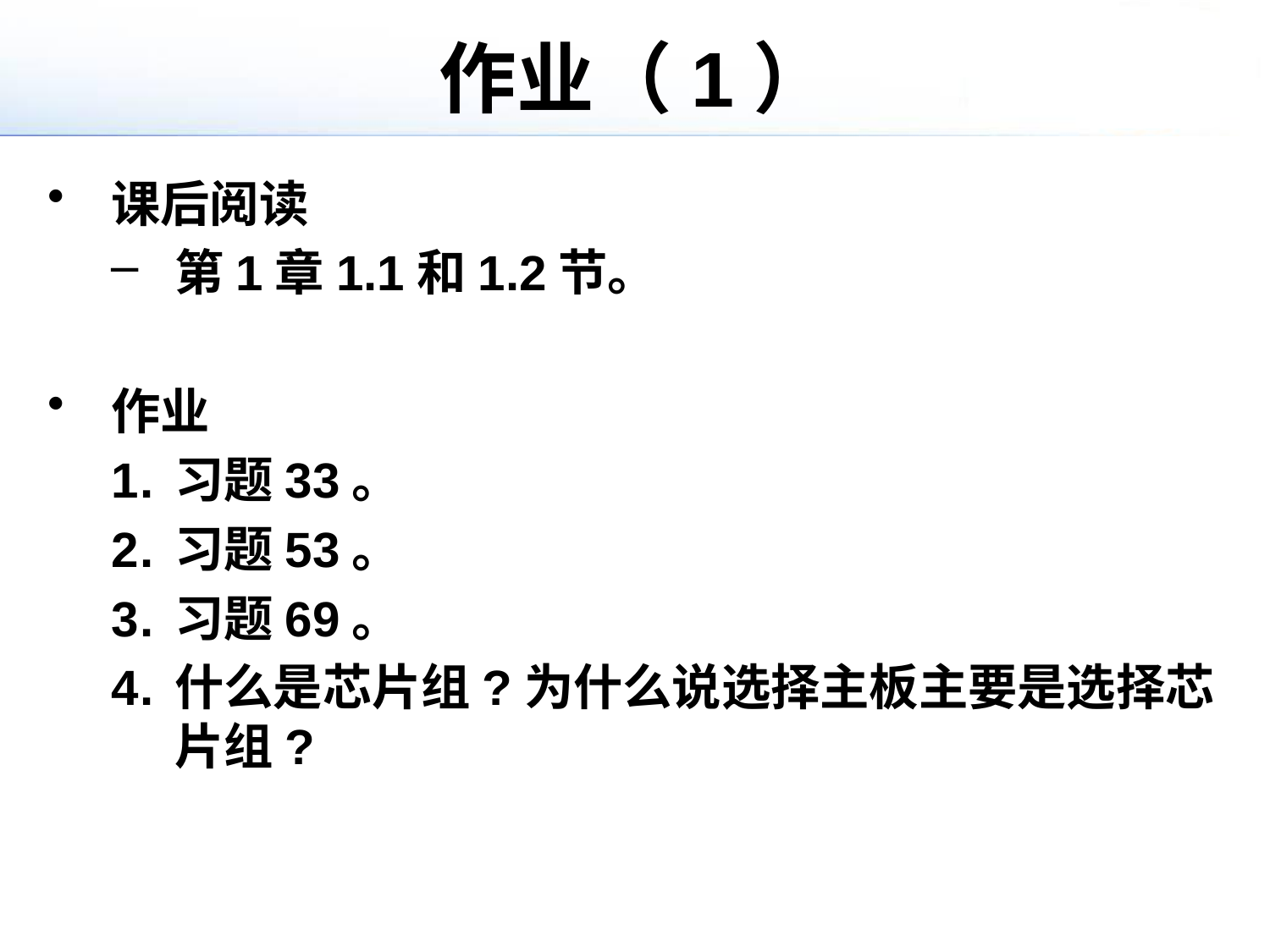

# 作业（1）
课后阅读
第1章1.1和1.2节。

作业
习题33。
习题53。
习题69。
什么是芯片组?为什么说选择主板主要是选择芯片组?